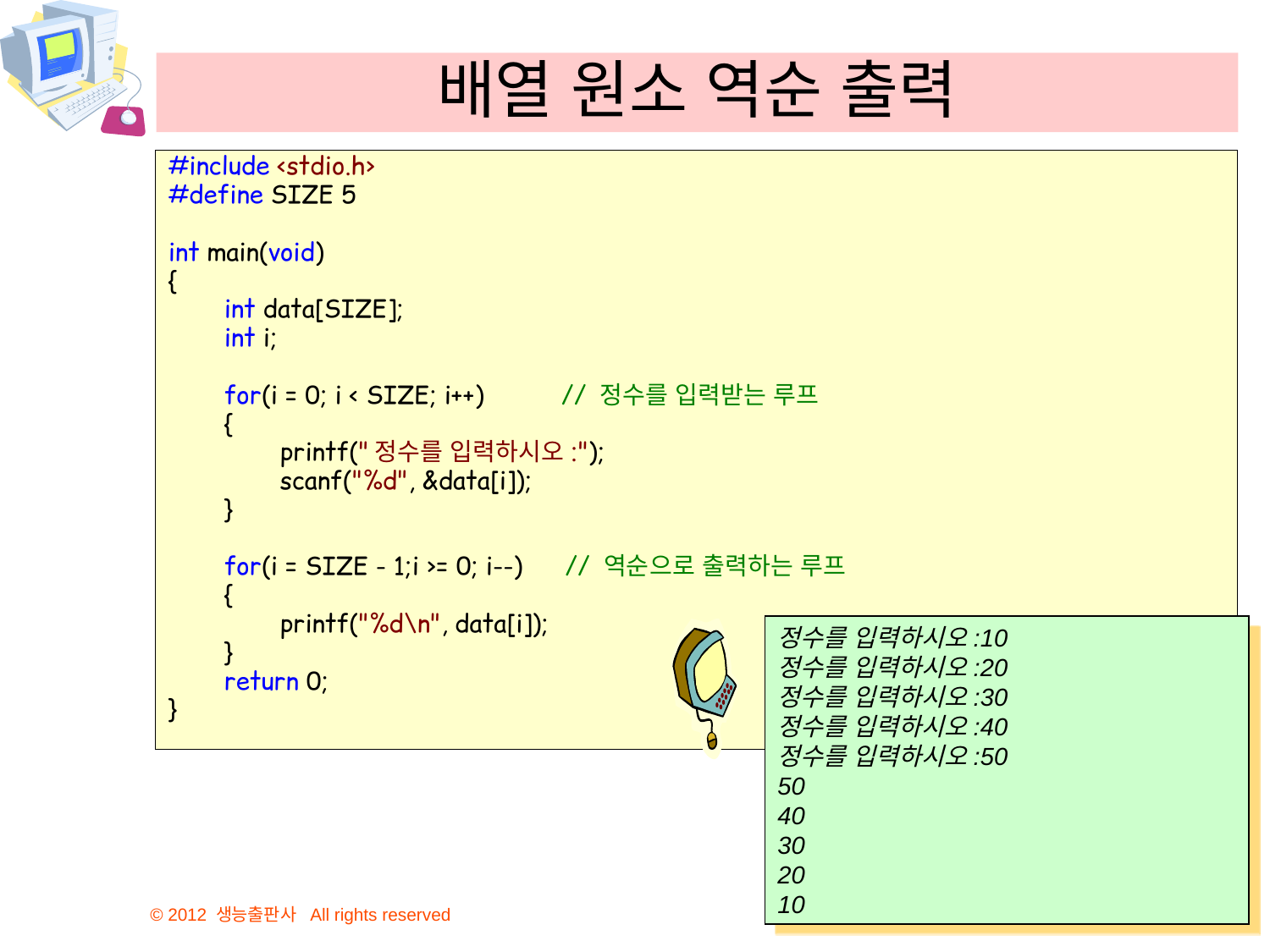

# 배열 원소 역순 출력
#include <stdio.h>
#define SIZE 5

int main(void)
{
        int data[SIZE];
        int i;

        for(i = 0; i < SIZE; i++)           // 정수를 입력받는 루프
        {
                printf("정수를 입력하시오:");
                scanf("%d", &data[i]);
        }

        for(i = SIZE - 1;i >= 0; i--)      // 역순으로 출력하는 루프
        {
                printf("%d\n", data[i]);
        }
        return 0;
}
정수를 입력하시오:10
정수를 입력하시오:20
정수를 입력하시오:30
정수를 입력하시오:40
정수를 입력하시오:50
50
40
30
20
10